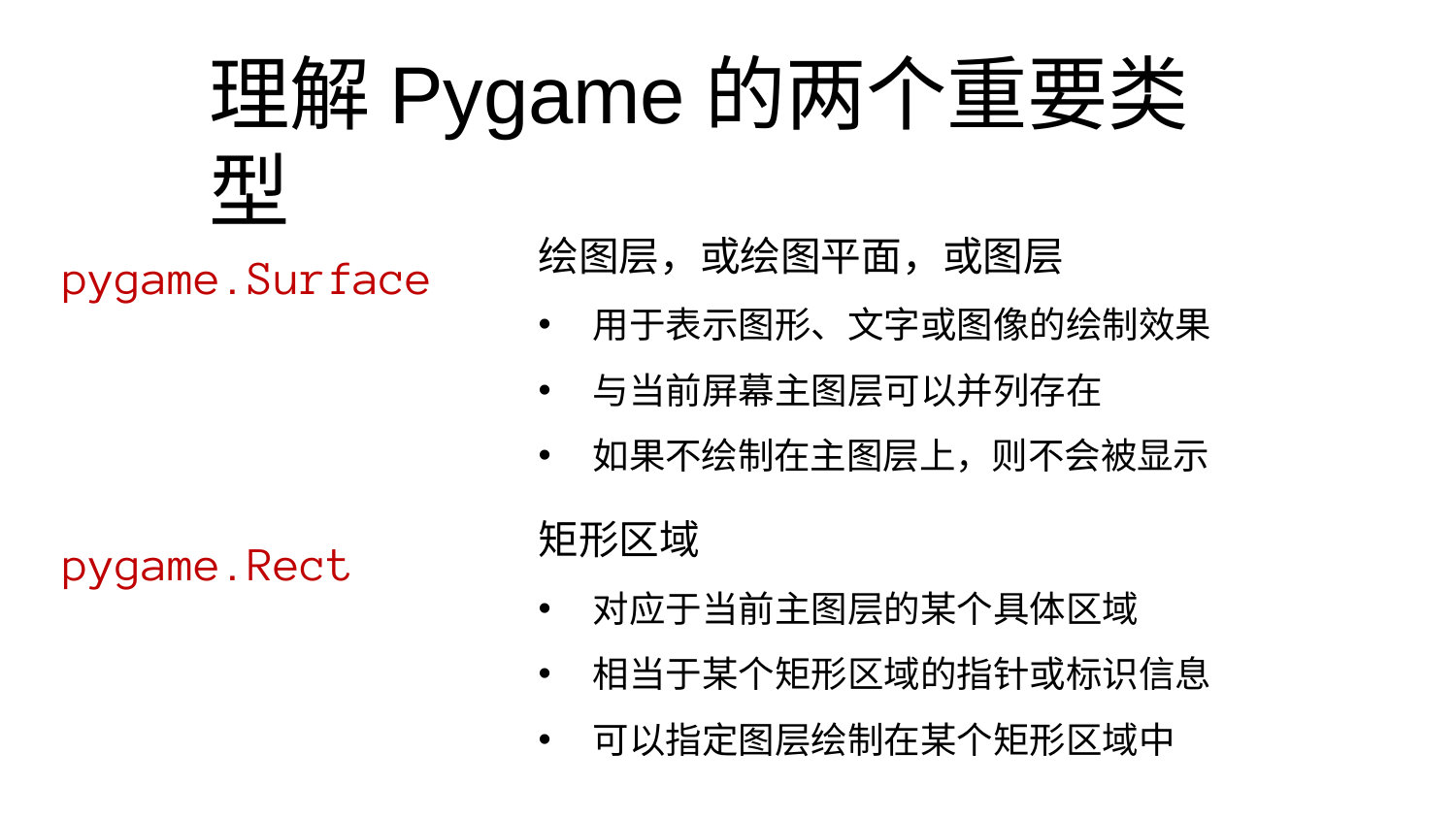

# 理解Pygame的两个重要类型
绘图层，或绘图平面，或图层
用于表示图形、文字或图像的绘制效果
与当前屏幕主图层可以并列存在
如果不绘制在主图层上，则不会被显示

矩形区域
对应于当前主图层的某个具体区域
相当于某个矩形区域的指针或标识信息
可以指定图层绘制在某个矩形区域中
pygame.Surface
pygame.Rect